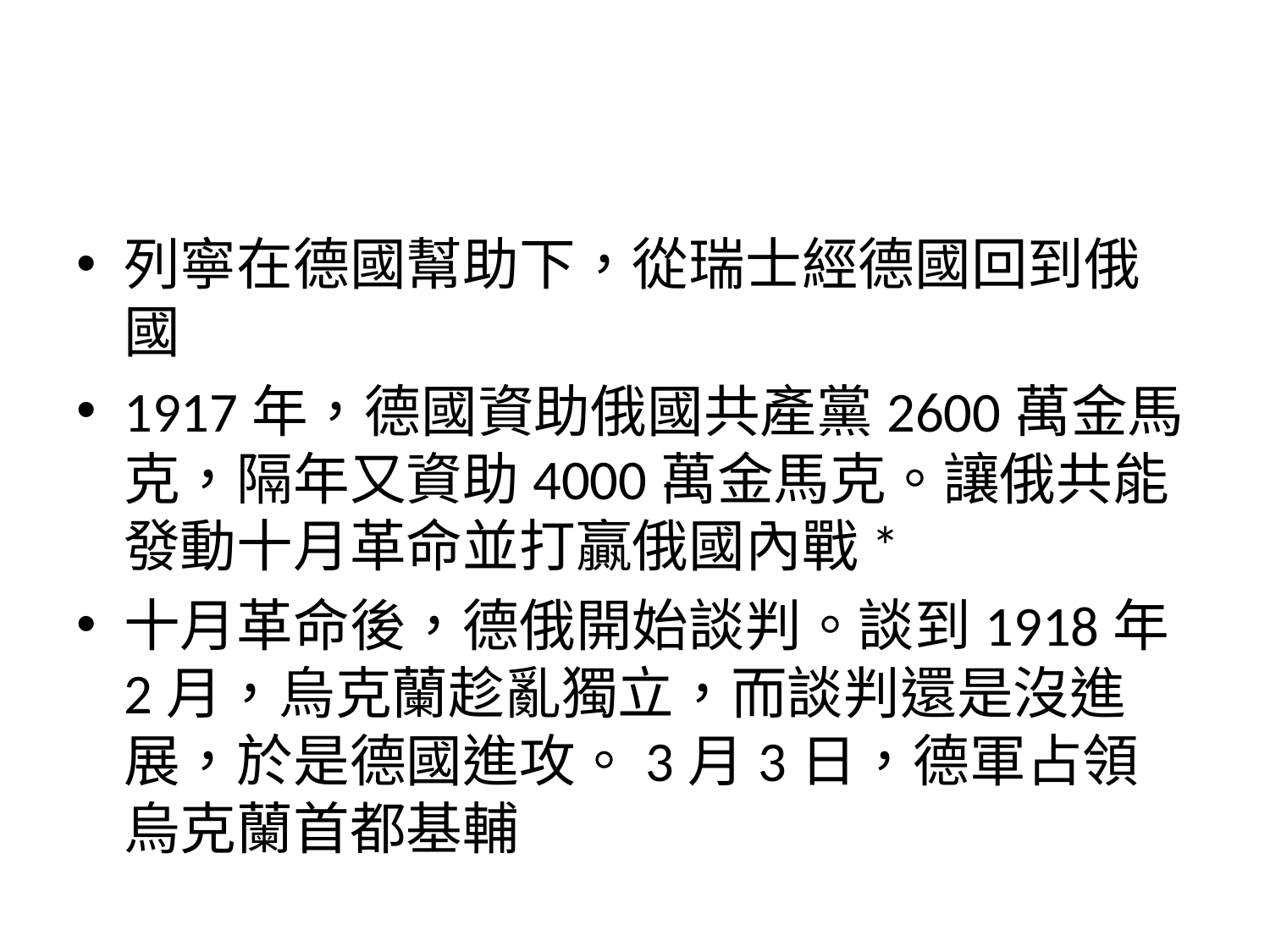

#
列寧在德國幫助下，從瑞士經德國回到俄國
1917年，德國資助俄國共產黨2600萬金馬克，隔年又資助4000萬金馬克。讓俄共能發動十月革命並打贏俄國內戰*
十月革命後，德俄開始談判。談到1918年2月，烏克蘭趁亂獨立，而談判還是沒進展，於是德國進攻。3月3日，德軍占領烏克蘭首都基輔